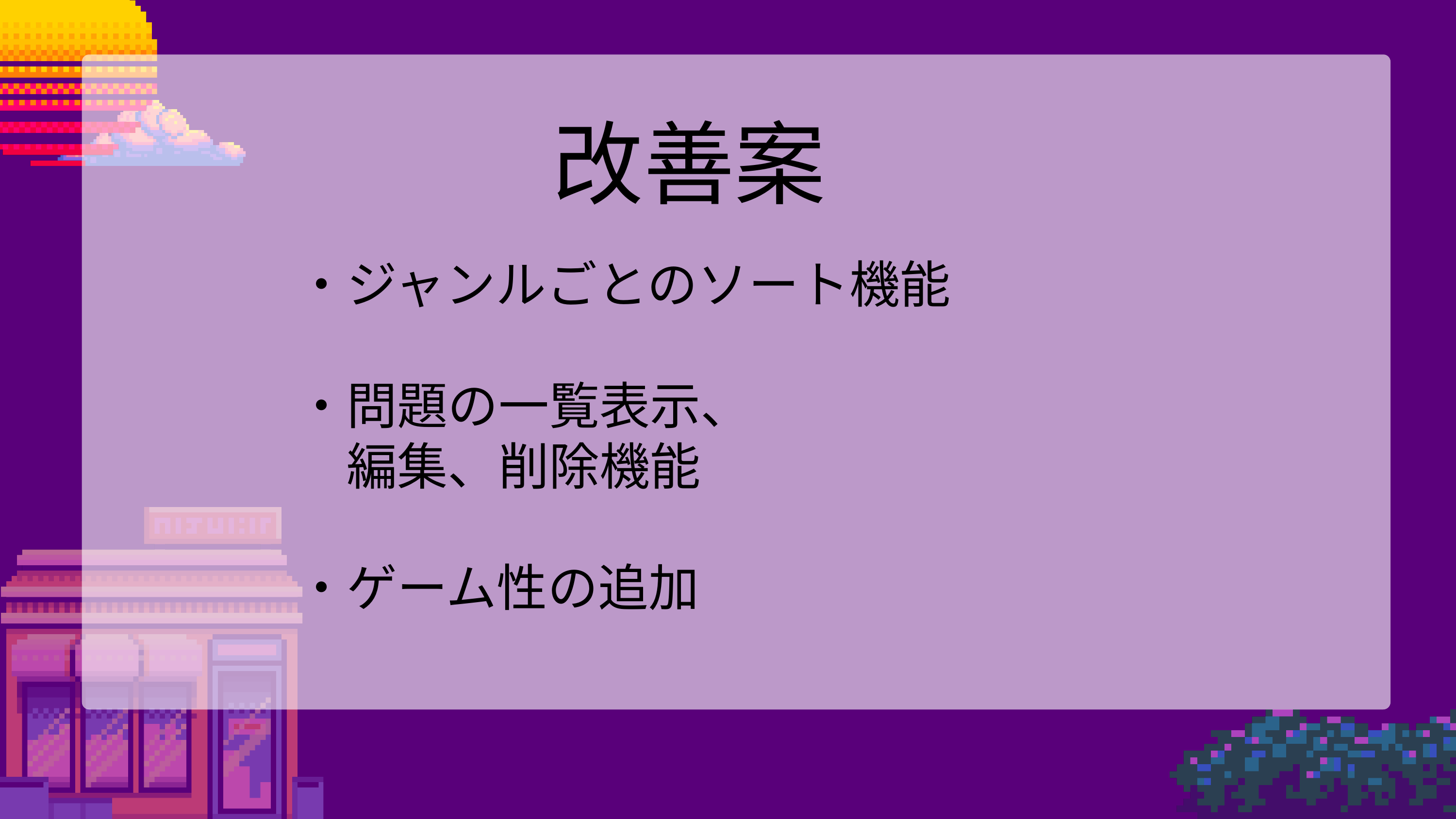

改善案

・ジャンルごとのソート機能

・問題の一覧表示、
　編集、削除機能

・ゲーム性の追加